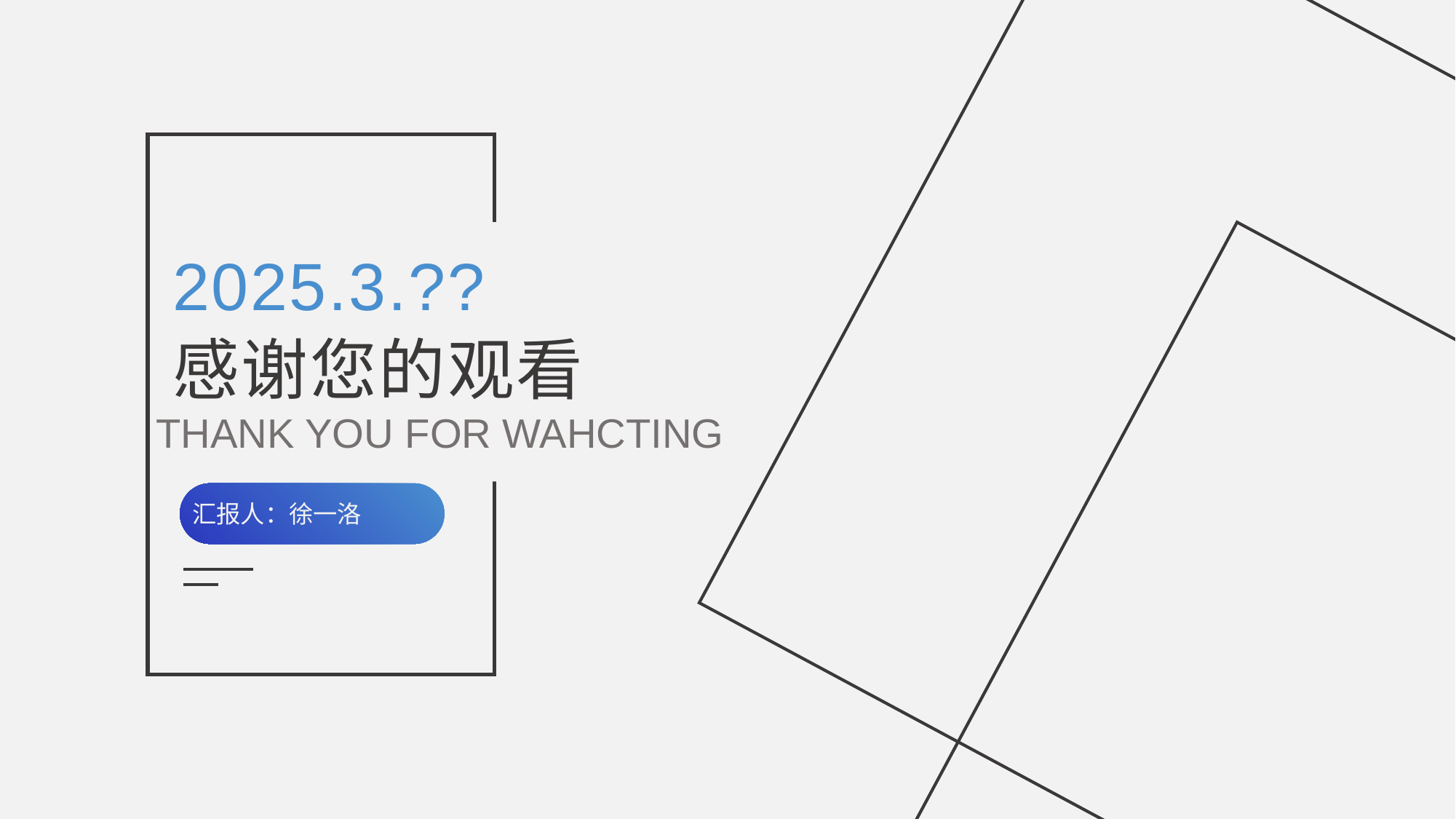

2025.3.??
感谢您的观看

THANK YOU FOR WAHCTING

汇报人：徐一洛